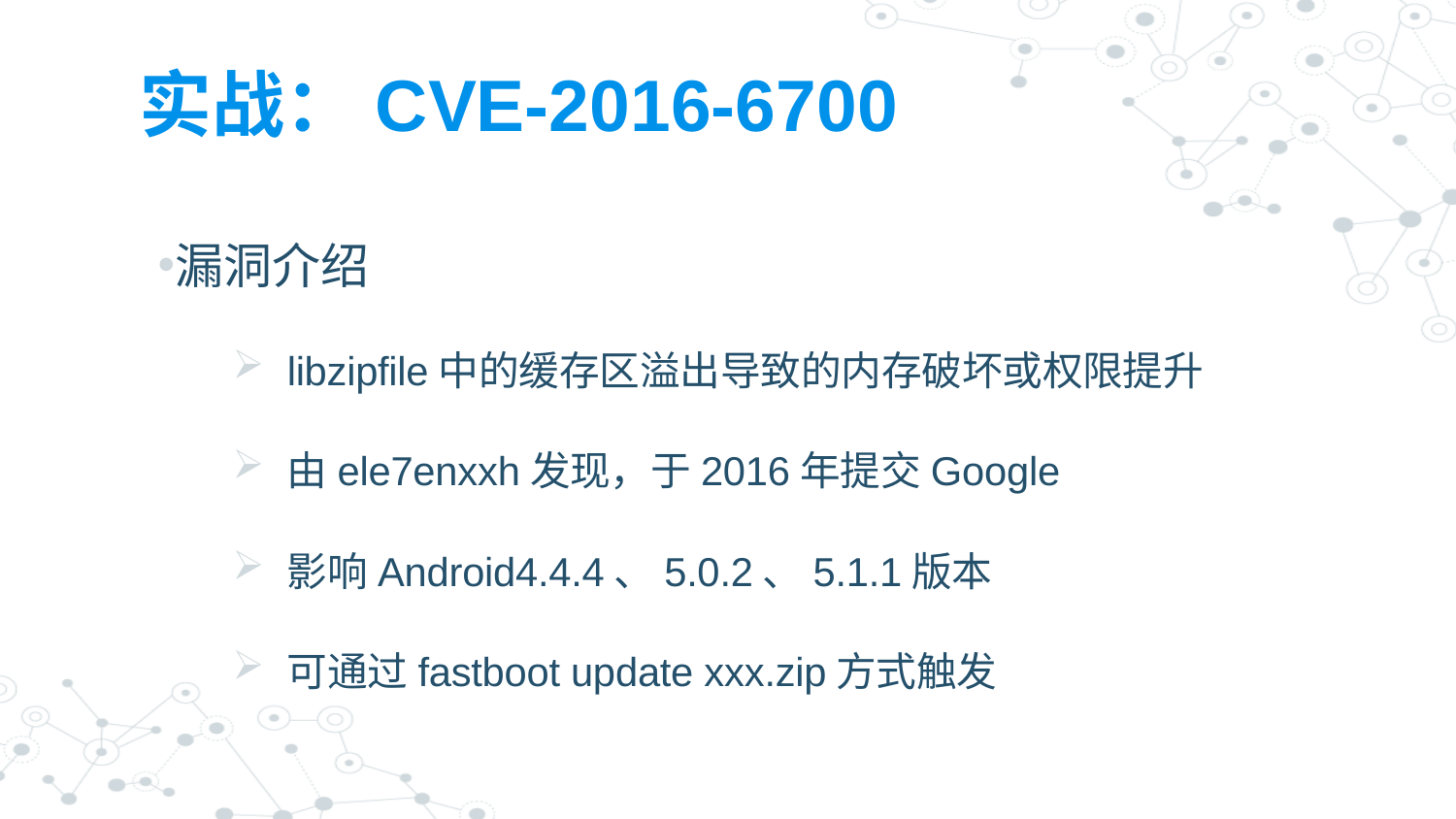

# 实战：CVE-2016-6700
漏洞介绍
libzipfile中的缓存区溢出导致的内存破坏或权限提升
由ele7enxxh发现，于2016年提交Google
影响Android4.4.4、5.0.2、5.1.1版本
可通过fastboot update xxx.zip方式触发